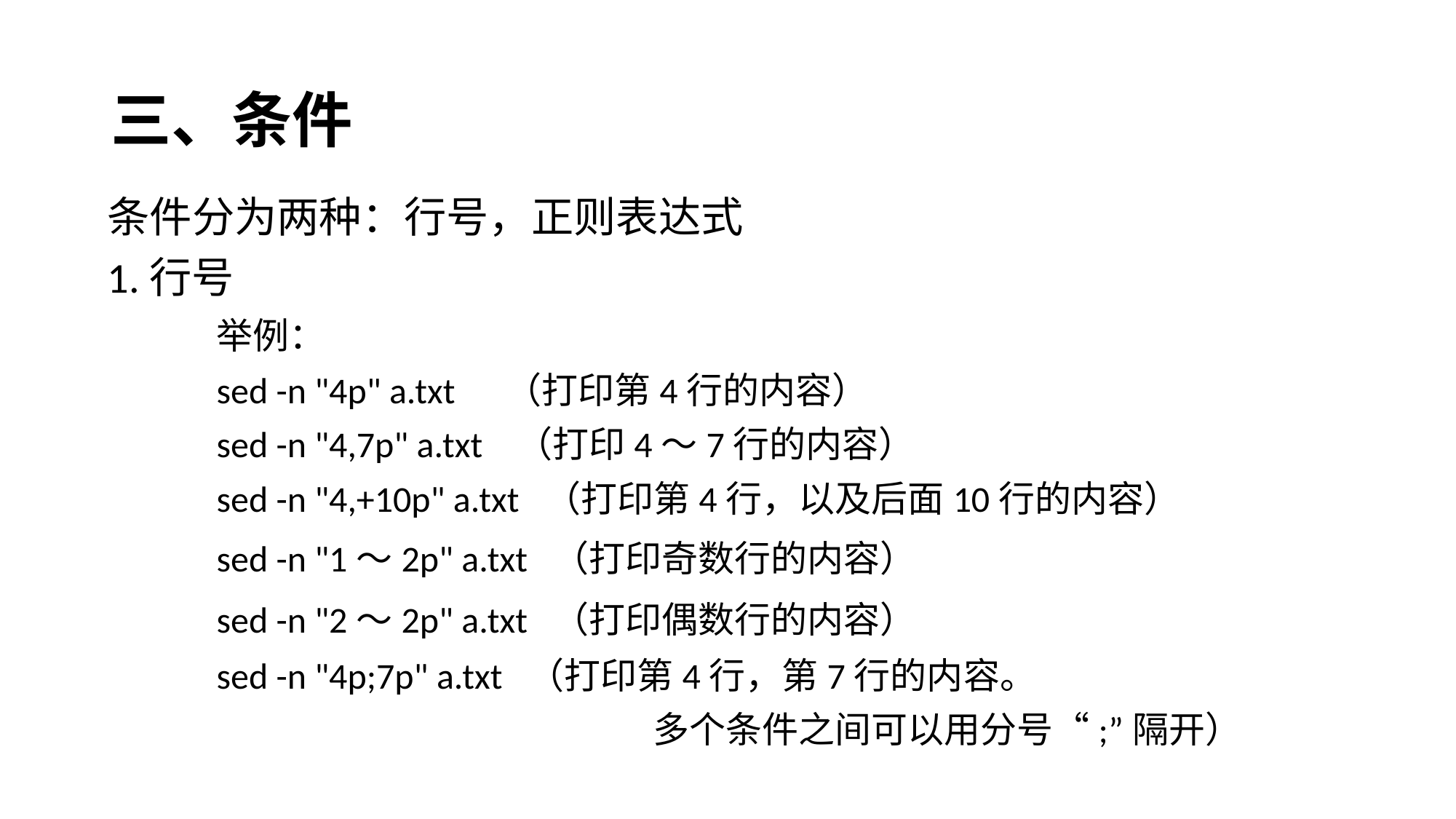

# 三、条件
条件分为两种：行号，正则表达式
1.行号
	举例：
	sed -n "4p" a.txt     （打印第4行的内容）
	sed -n "4,7p" a.txt   （打印4～7行的内容）
	sed -n "4,+10p" a.txt  （打印第4行，以及后面10行的内容）
	sed -n "1～2p" a.txt  （打印奇数行的内容）
	sed -n "2～2p" a.txt  （打印偶数行的内容）
	sed -n "4p;7p" a.txt  （打印第4行，第7行的内容。
					多个条件之间可以用分号“;”隔开）